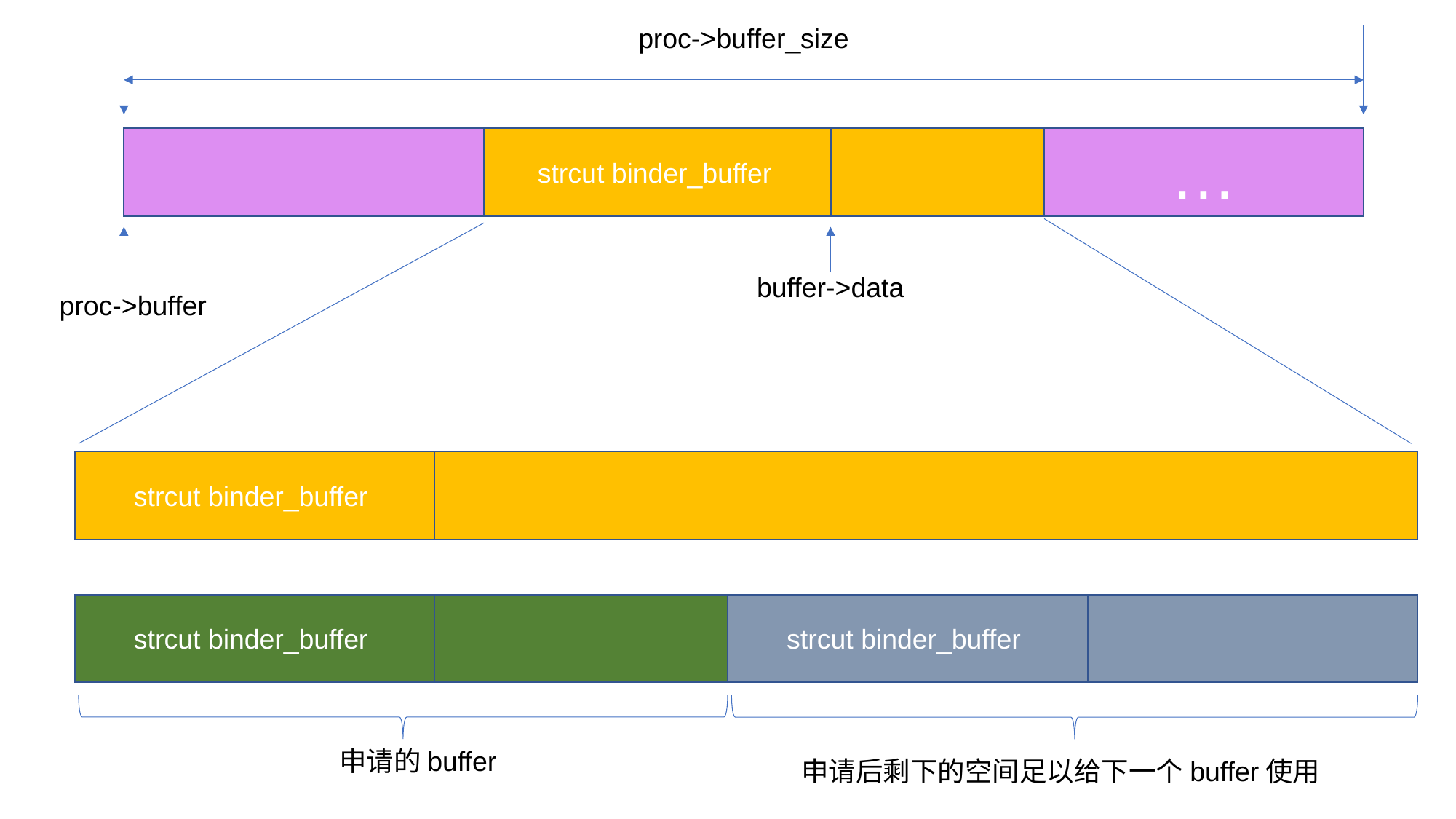

proc->buffer_size

…
strcut binder_buffer
buffer->data
proc->buffer

strcut binder_buffer
strcut binder_buffer

strcut binder_buffer

申请的buffer
申请后剩下的空间足以给下一个buffer使用